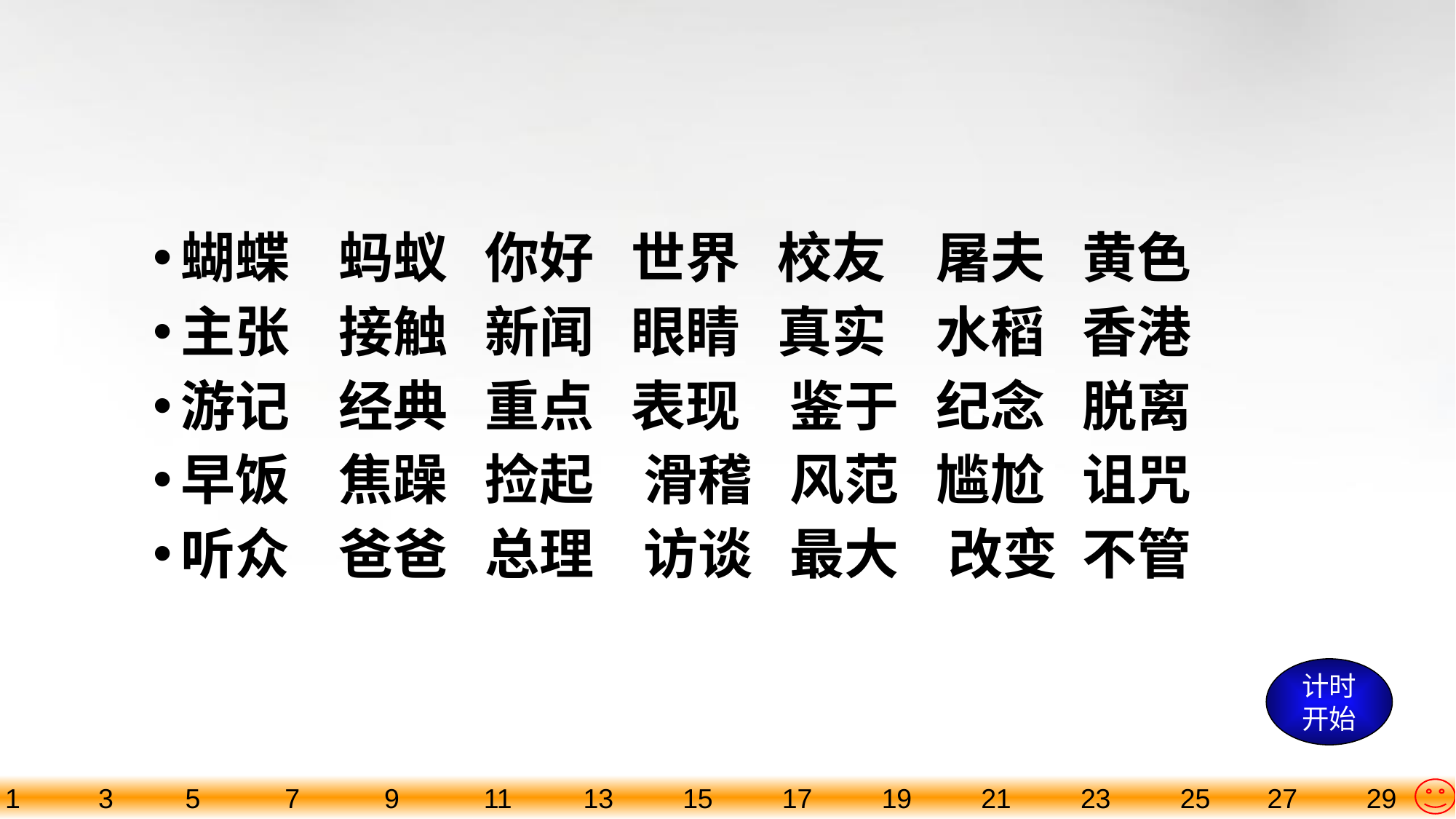

蝴蝶    蚂蚁   你好   世界   校友    屠夫   黄色
主张    接触   新闻   眼睛   真实    水稻   香港
游记    经典   重点   表现    鉴于   纪念   脱离
早饭    焦躁   捡起    滑稽   风范   尴尬   诅咒
听众    爸爸   总理    访谈   最大    改变  不管

计时
开始
1
3
5
7
9
11
13
15
17
19
21
23
25
27
29